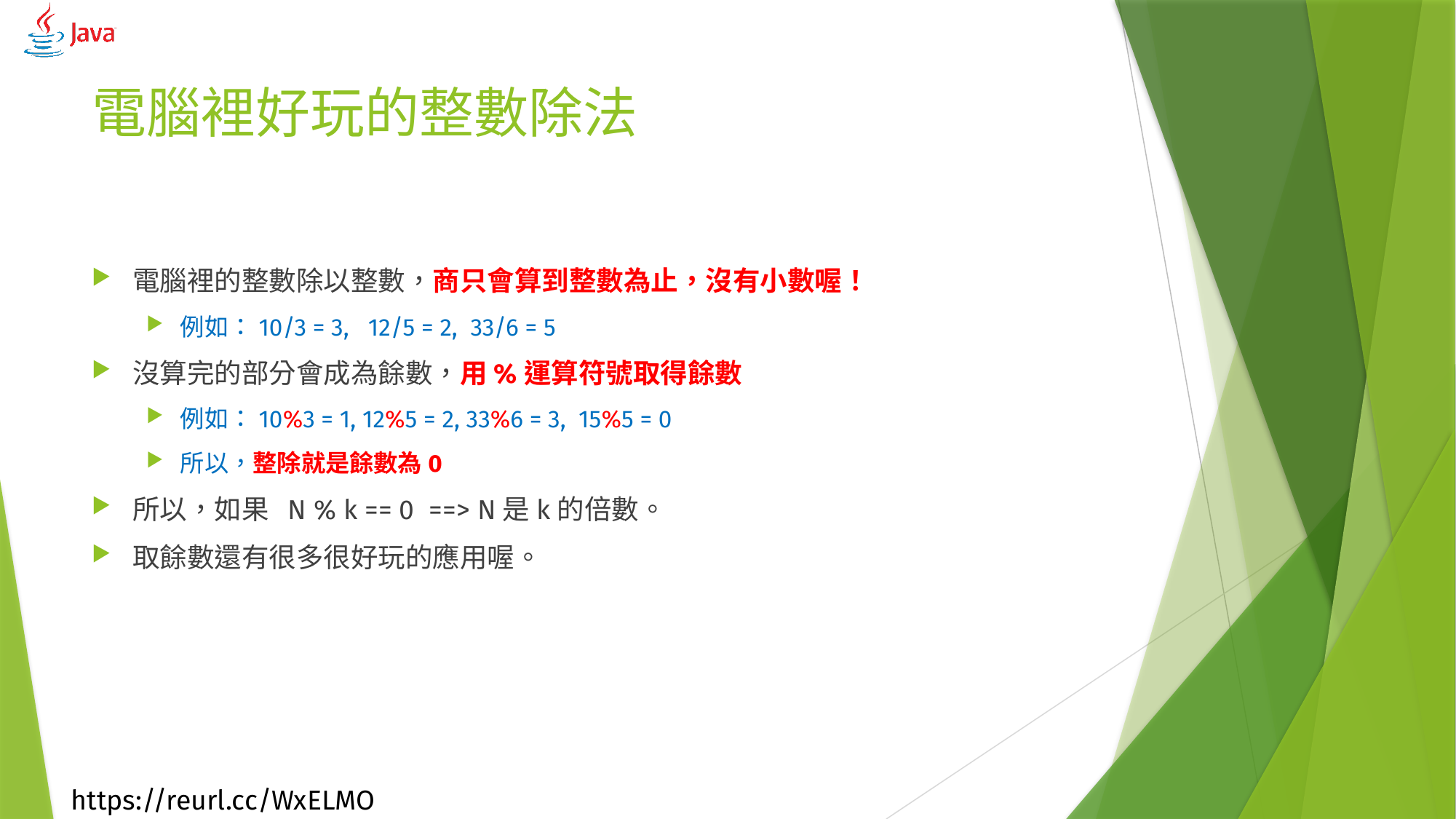

# 電腦裡好玩的整數除法
電腦裡的整數除以整數，商只會算到整數為止，沒有小數喔！
例如：10/3 = 3,   12/5 = 2,  33/6 = 5
沒算完的部分會成為餘數，用%運算符號取得餘數
例如：10%3 = 1, 12%5 = 2, 33%6 = 3,  15%5 = 0
所以，整除就是餘數為0
所以，如果  N % k == 0  ==> N是k的倍數。
取餘數還有很多很好玩的應用喔。